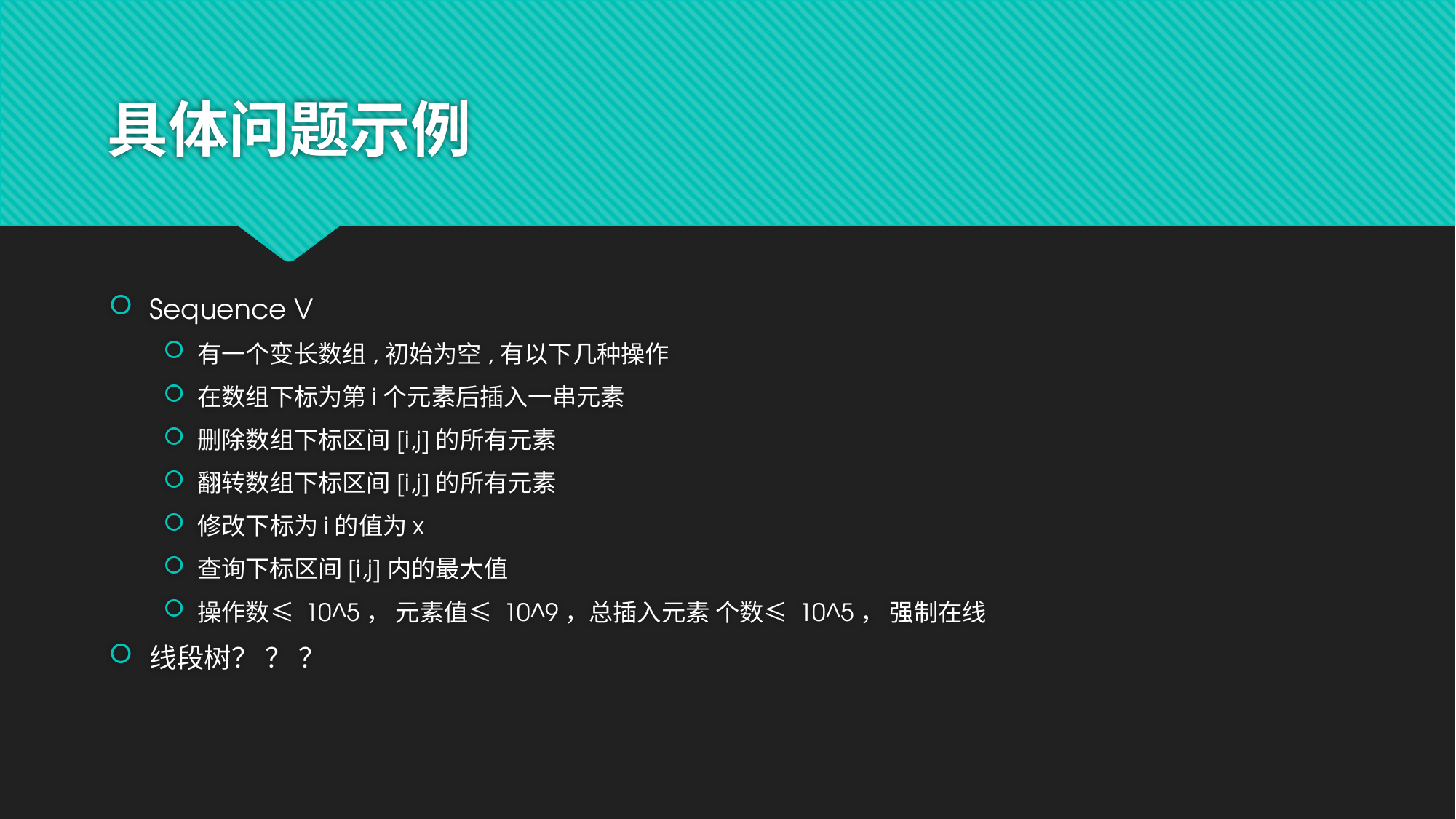

# 具体问题示例
Sequence V
有一个变长数组,初始为空,有以下几种操作
在数组下标为第i个元素后插入一串元素
删除数组下标区间[i,j]的所有元素
翻转数组下标区间[i,j]的所有元素
修改下标为i的值为x
查询下标区间[i,j]内的最大值
操作数≤ 10^5， 元素值≤ 10^9，总插入元素 个数≤ 10^5， 强制在线
线段树？ ？ ？